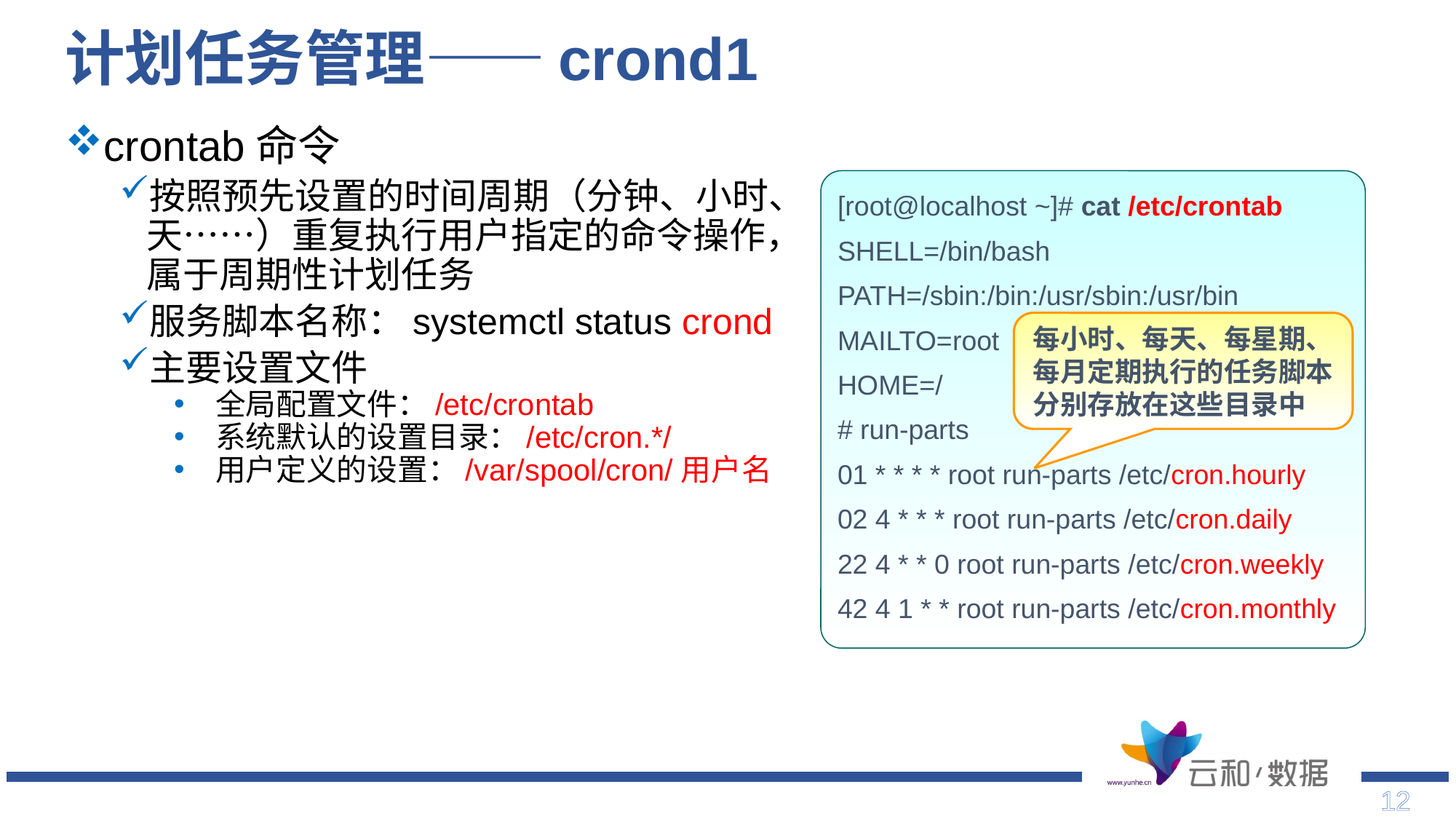

# 计划任务管理——crond1
crontab命令
按照预先设置的时间周期（分钟、小时、天……）重复执行用户指定的命令操作，属于周期性计划任务
服务脚本名称：systemctl status crond
主要设置文件
 全局配置文件：/etc/crontab
 系统默认的设置目录：/etc/cron.*/
 用户定义的设置：/var/spool/cron/用户名

[root@localhost ~]# cat /etc/crontab
SHELL=/bin/bash
PATH=/sbin:/bin:/usr/sbin:/usr/bin
MAILTO=root
HOME=/
# run-parts
01 * * * * root run-parts /etc/cron.hourly
02 4 * * * root run-parts /etc/cron.daily
22 4 * * 0 root run-parts /etc/cron.weekly
42 4 1 * * root run-parts /etc/cron.monthly
每小时、每天、每星期、每月定期执行的任务脚本分别存放在这些目录中